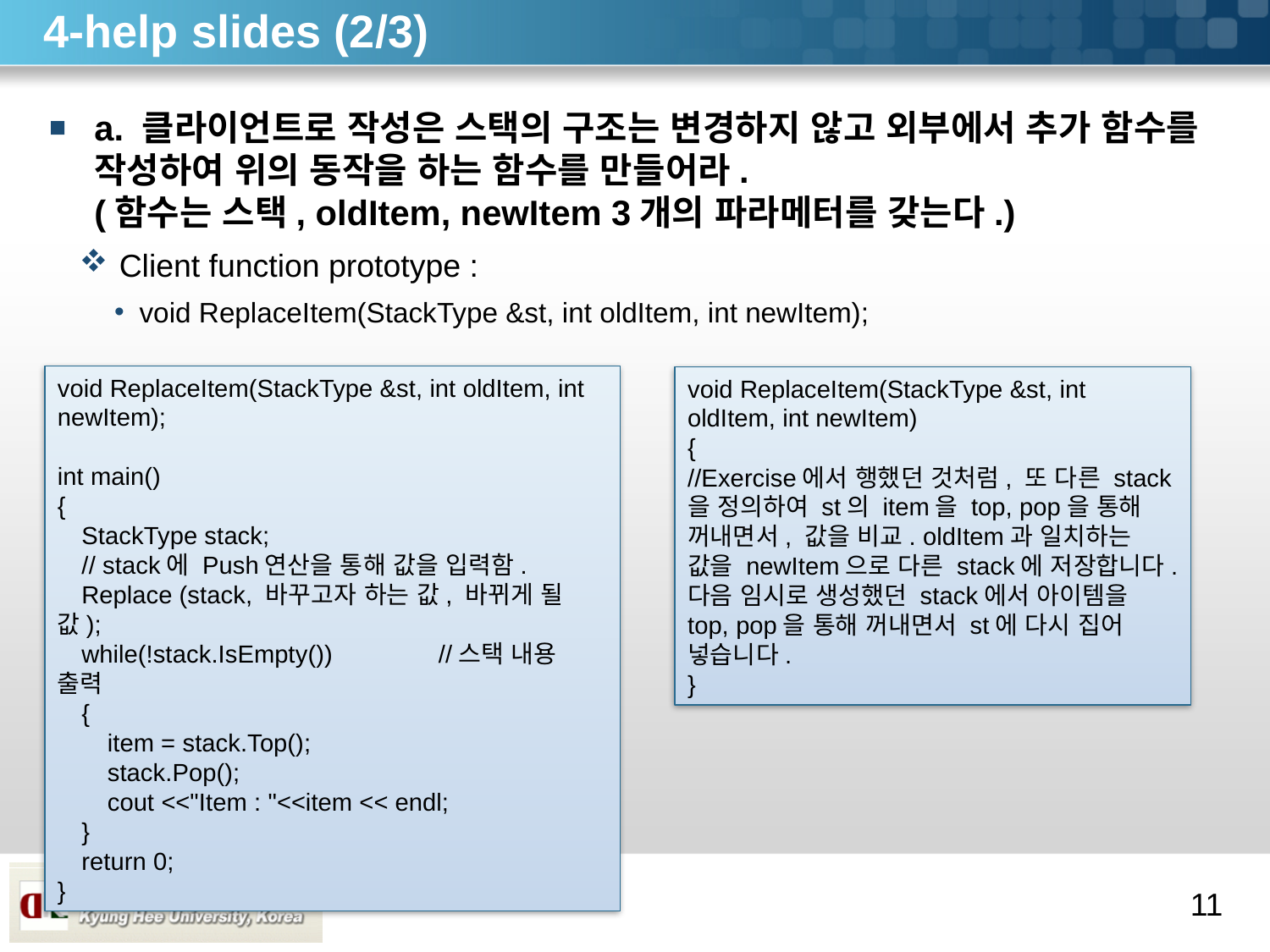

# 4-help slides (2/3)
a. 클라이언트로 작성은 스택의 구조는 변경하지 않고 외부에서 추가 함수를 작성하여 위의 동작을 하는 함수를 만들어라.
(함수는 스택, oldItem, newItem 3개의 파라메터를 갖는다.)
Client function prototype :
void ReplaceItem(StackType &st, int oldItem, int newItem);

void ReplaceItem(StackType &st, int oldItem, int newItem);

int main()
{
	StackType stack;
	// stack에 Push연산을 통해 값을 입력함.
	Replace (stack, 바꾸고자 하는 값, 바뀌게 될 값);
	while(!stack.IsEmpty())	//스택 내용 출력
	{
		item = stack.Top();
		stack.Pop();
		cout <<"Item : "<<item << endl;
	}
	return 0;
}
void ReplaceItem(StackType &st, int oldItem, int newItem)
{
//Exercise에서 행했던 것처럼, 또 다른 stack을 정의하여 st의 item을 top, pop을 통해 꺼내면서, 값을 비교. oldItem과 일치하는 값을 newItem으로 다른 stack에 저장합니다.
다음 임시로 생성했던 stack에서 아이템을 top, pop을 통해 꺼내면서 st에 다시 집어 넣습니다.
}